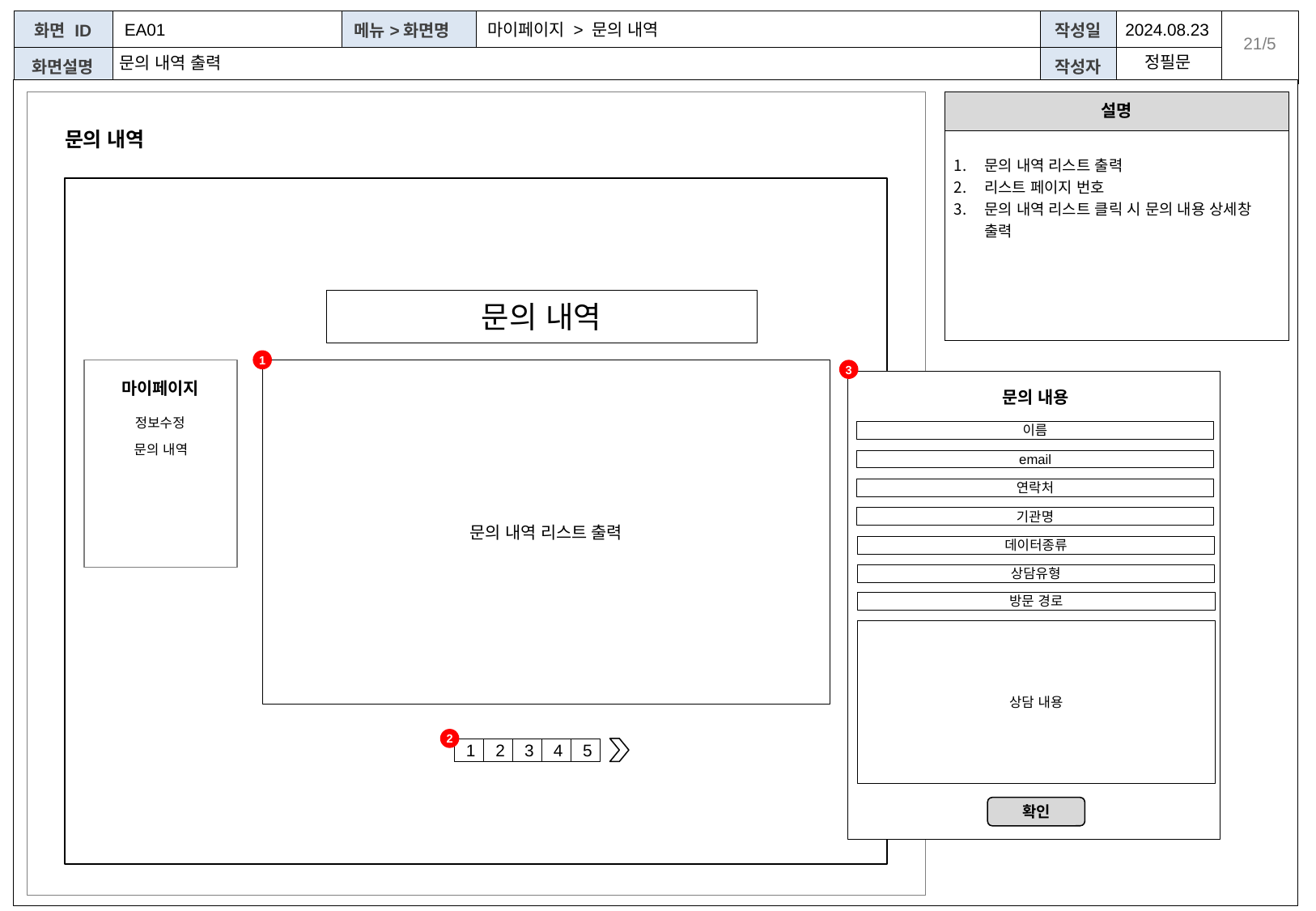

EA01
마이페이지 > 문의 내역
2024.08.23
정필문
# 문의 내역 출력

| 설명 |
| --- |
| 문의 내역 리스트 출력 리스트 페이지 번호 문의 내역 리스트 클릭 시 문의 내용 상세창 출력 |
문의 내역

문의 내역
1

문의 내역 리스트 출력
3

마이페이지
문의 내용
정보수정
이름
문의 내역
email
연락처
기관명
데이터종류
상담유형
방문 경로
상담 내용
2
1
2
3
4
5

확인